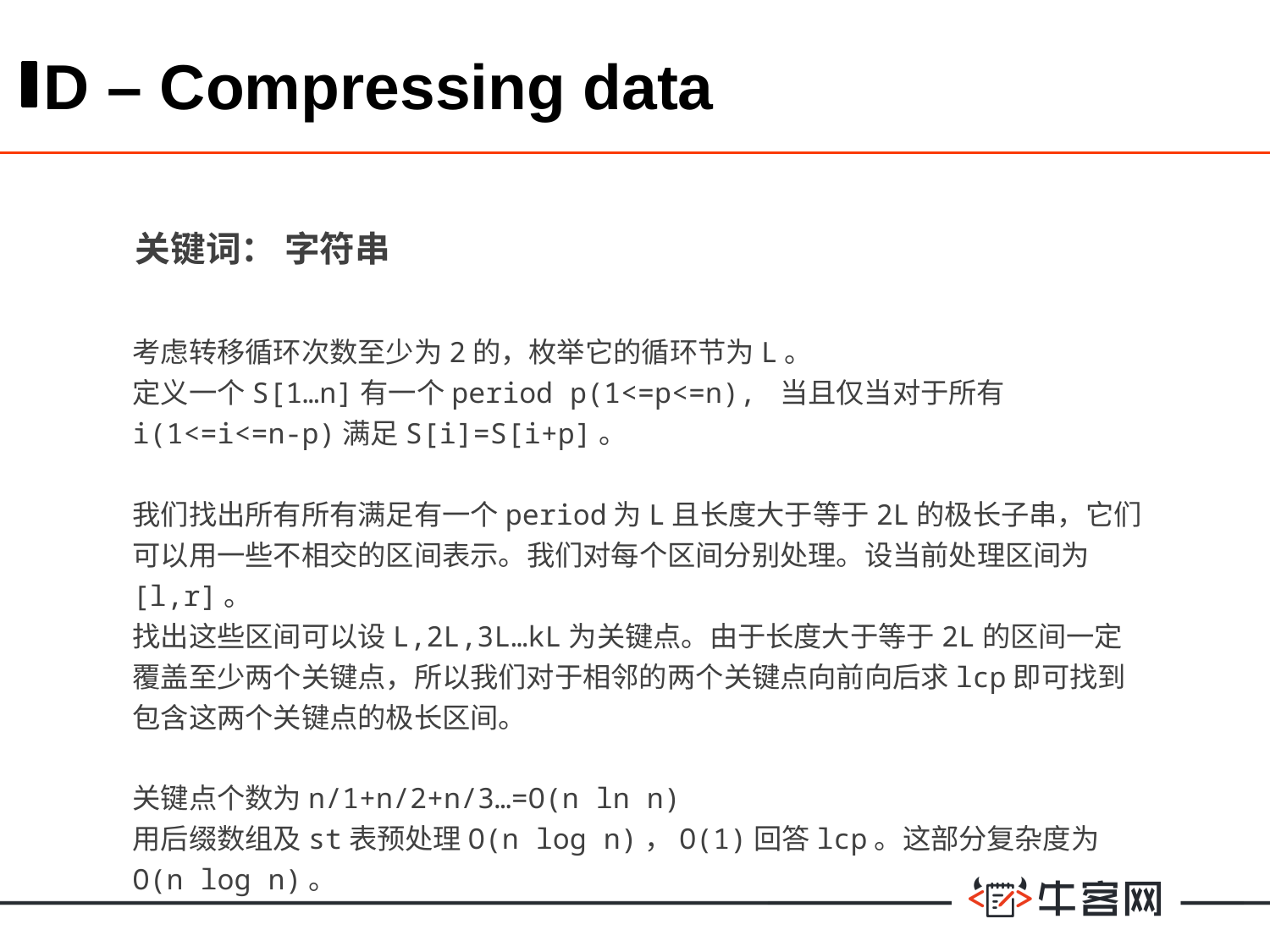

D – Compressing data

关键词： 字符串

考虑转移循环次数至少为2的，枚举它的循环节为L。
定义一个S[1…n]有一个period p(1<=p<=n), 当且仅当对于所有i(1<=i<=n-p)满足S[i]=S[i+p]。

我们找出所有所有满足有一个period为L且长度大于等于2L的极长子串，它们可以用一些不相交的区间表示。我们对每个区间分别处理。设当前处理区间为[l,r]。
找出这些区间可以设L,2L,3L…kL为关键点。由于长度大于等于2L的区间一定覆盖至少两个关键点，所以我们对于相邻的两个关键点向前向后求lcp即可找到包含这两个关键点的极长区间。

关键点个数为n/1+n/2+n/3…=O(n ln n)
用后缀数组及st表预处理O(n log n)，O(1)回答lcp。这部分复杂度为O(n log n)。